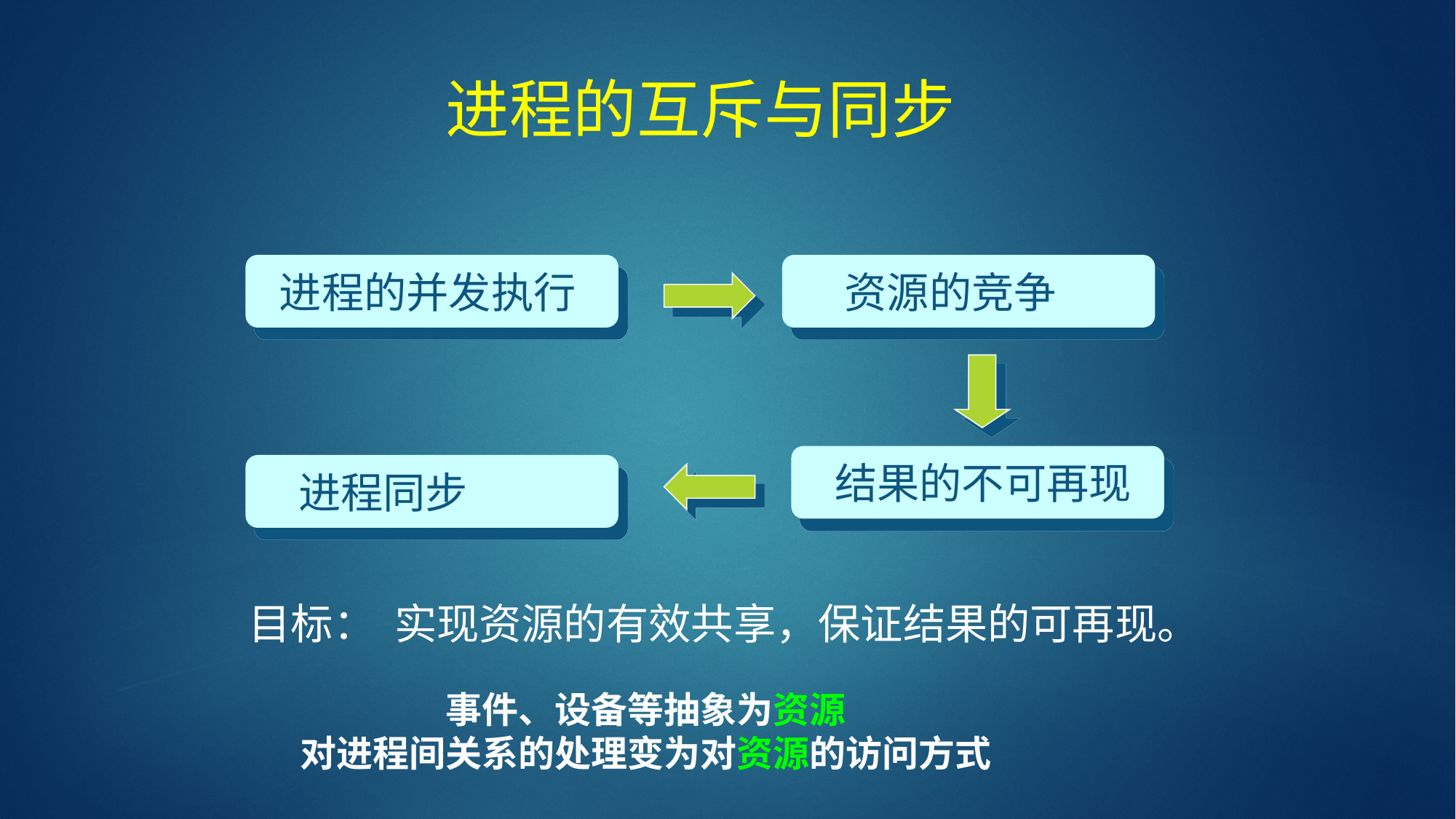

# 进程的互斥与同步
 进程的并发执行
    资源的竞争

  结果的不可再现
   进程同步

目标：
实现资源的有效共享，保证结果的可再现。
事件、设备等抽象为资源
对进程间关系的处理变为对资源的访问方式